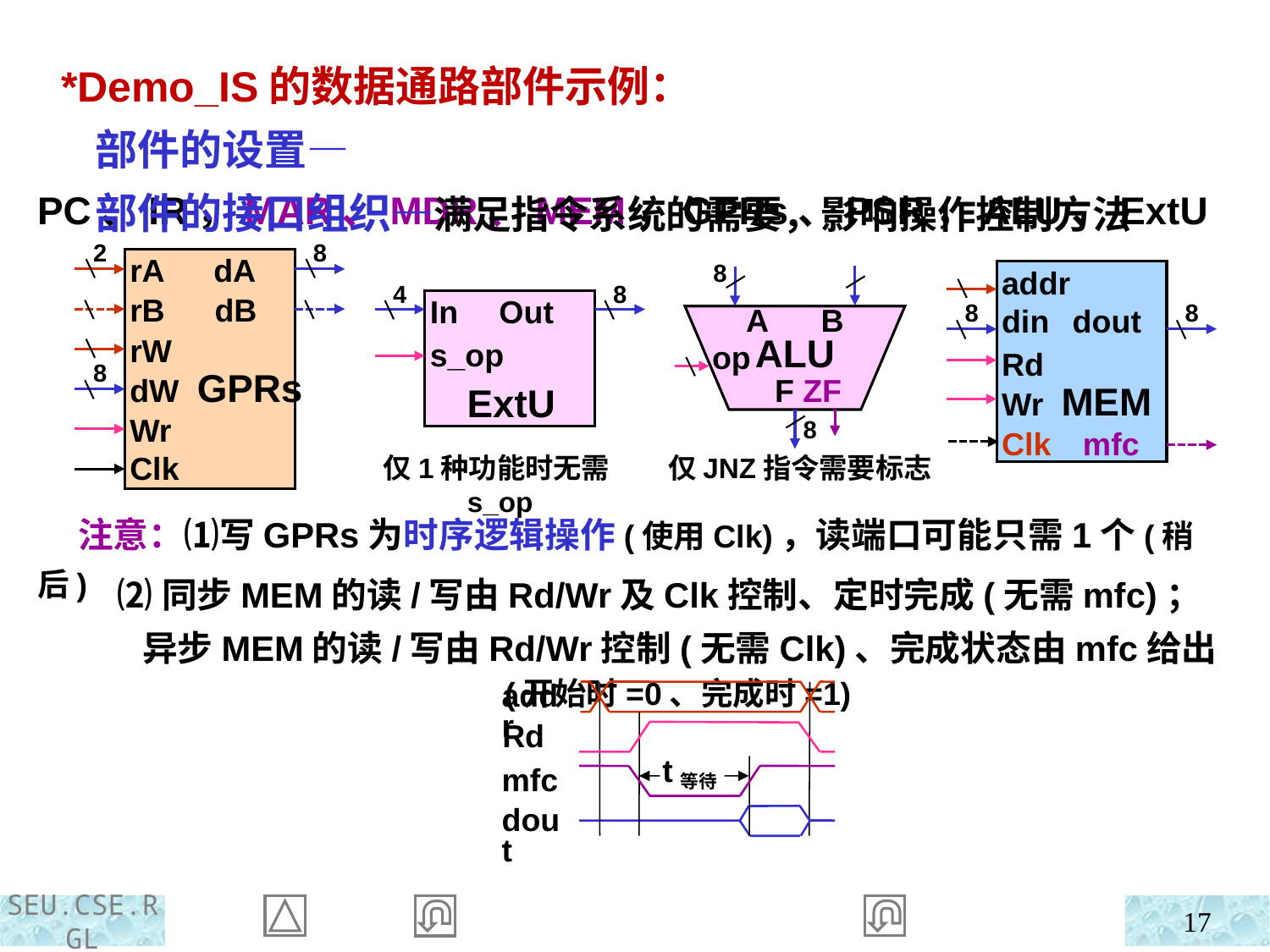

*Demo_IS的数据通路部件示例：
     部件的设置—PC、IR，MAR、MDR、MEM，GPRs、PSR，ALU、ExtU
     部件的接口组织—满足指令系统的需要，影响操作控制方法
2
8
rA      dA
rB      dB
rW
dW  GPRs
Wr
Clk
8
8
A      B
ALU
   F ZF
op
8
仅JNZ指令需要标志
addr
din   dout
Rd
Wr  MEM
Clk    mfc
8
8
4
8
In     Out
s_op
ExtU
仅1种功能时无需s_op
    注意：⑴写GPRs为时序逻辑操作(使用Clk)，读端口可能只需1个(稍后)
          ⑵同步MEM的读/写由Rd/Wr及Clk控制、定时完成(无需mfc)；
            异步MEM的读/写由Rd/Wr控制(无需Clk)、完成状态由mfc给出
                                                (开始时=0、完成时=1)
addr

Rd

t等待

mfc

dout

17